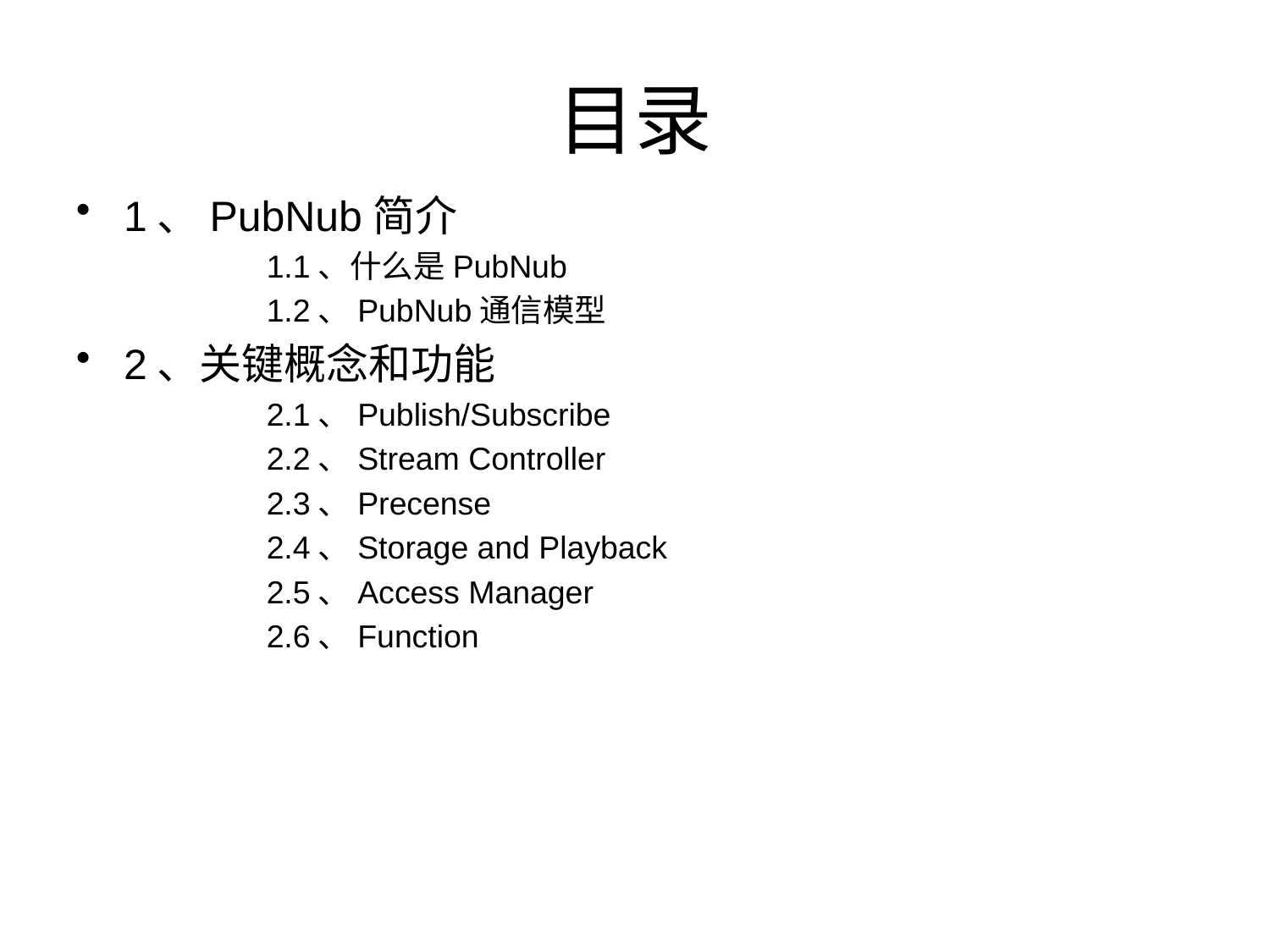

# 目录
1、PubNub简介
	1.1、什么是PubNub
	1.2、PubNub通信模型
2、关键概念和功能
	2.1、Publish/Subscribe
	2.2、Stream Controller
	2.3、Precense
	2.4、Storage and Playback
	2.5、Access Manager
	2.6、Function